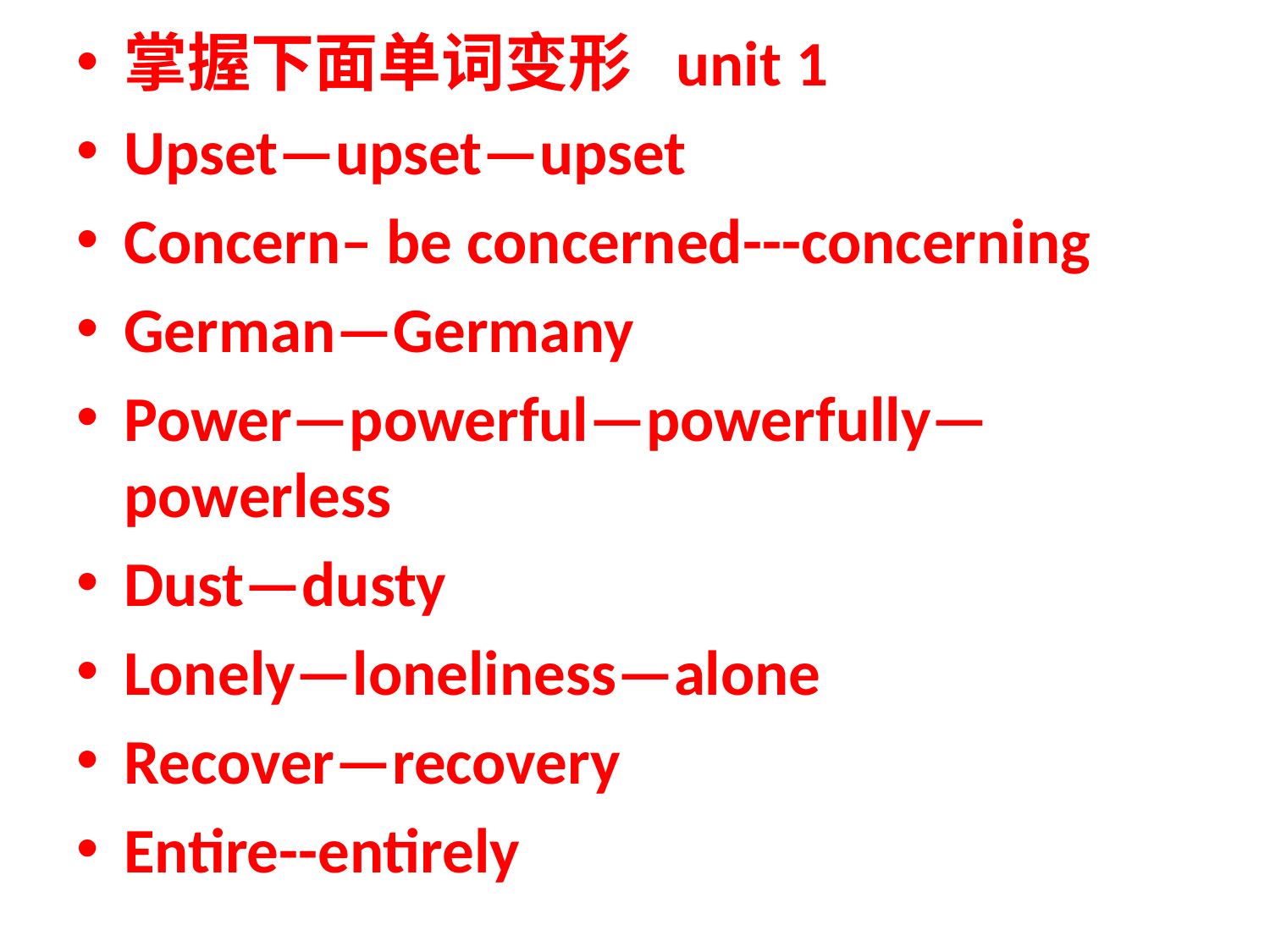

掌握下面单词变形  unit 1
Upset—upset—upset
Concern– be concerned---concerning
German—Germany
Power—powerful—powerfully—powerless
Dust—dusty
Lonely—loneliness—alone
Recover—recovery
Entire--entirely